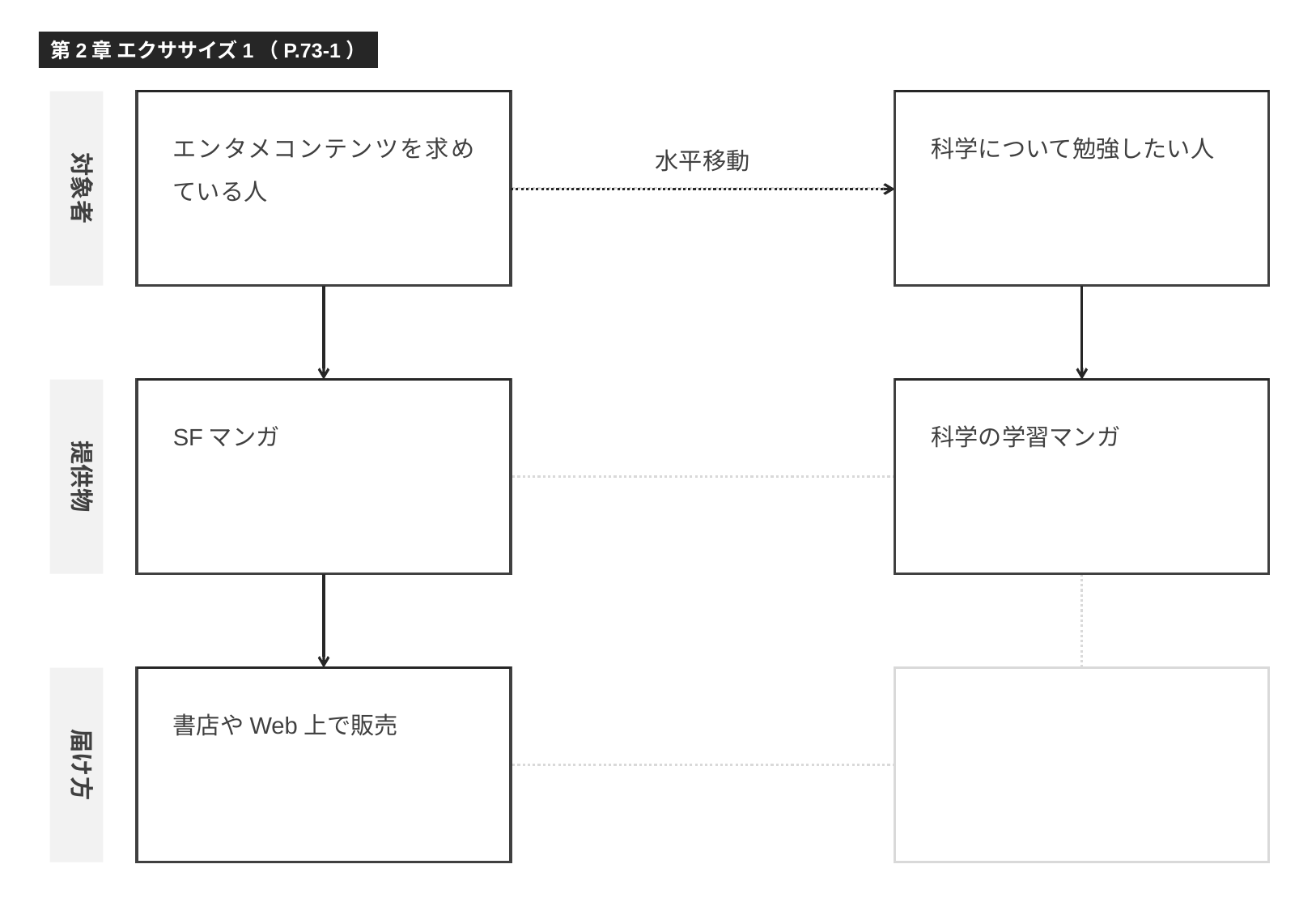

第2章 エクササイズ1（P.73-1）
対象者

エンタメコンテンツを求めている人

科学について勉強したい人
水平移動
提供物

SFマンガ

科学の学習マンガ

書店やWeb上で販売

届け方